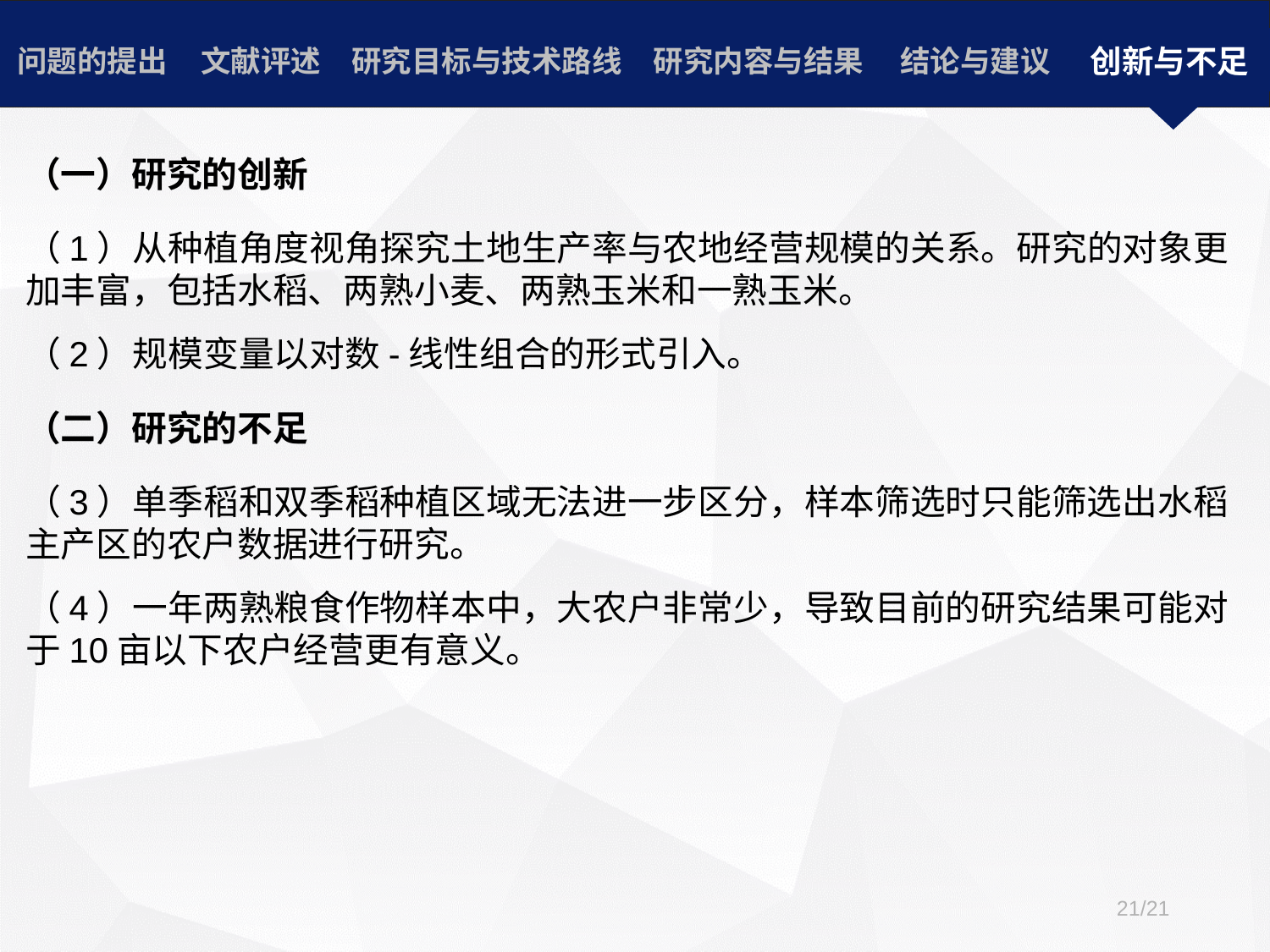

| 问题的提出 | 文献评述 | 研究目标与技术路线 | 研究内容与结果 | 结论与建议 | 创新与不足 |
| --- | --- | --- | --- | --- | --- |

（一）研究的创新
（1）从种植角度视角探究土地生产率与农地经营规模的关系。研究的对象更加丰富，包括水稻、两熟小麦、两熟玉米和一熟玉米。
（2）规模变量以对数-线性组合的形式引入。
（二）研究的不足
（3）单季稻和双季稻种植区域无法进一步区分，样本筛选时只能筛选出水稻主产区的农户数据进行研究。
（4）一年两熟粮食作物样本中，大农户非常少，导致目前的研究结果可能对于10亩以下农户经营更有意义。
21/21